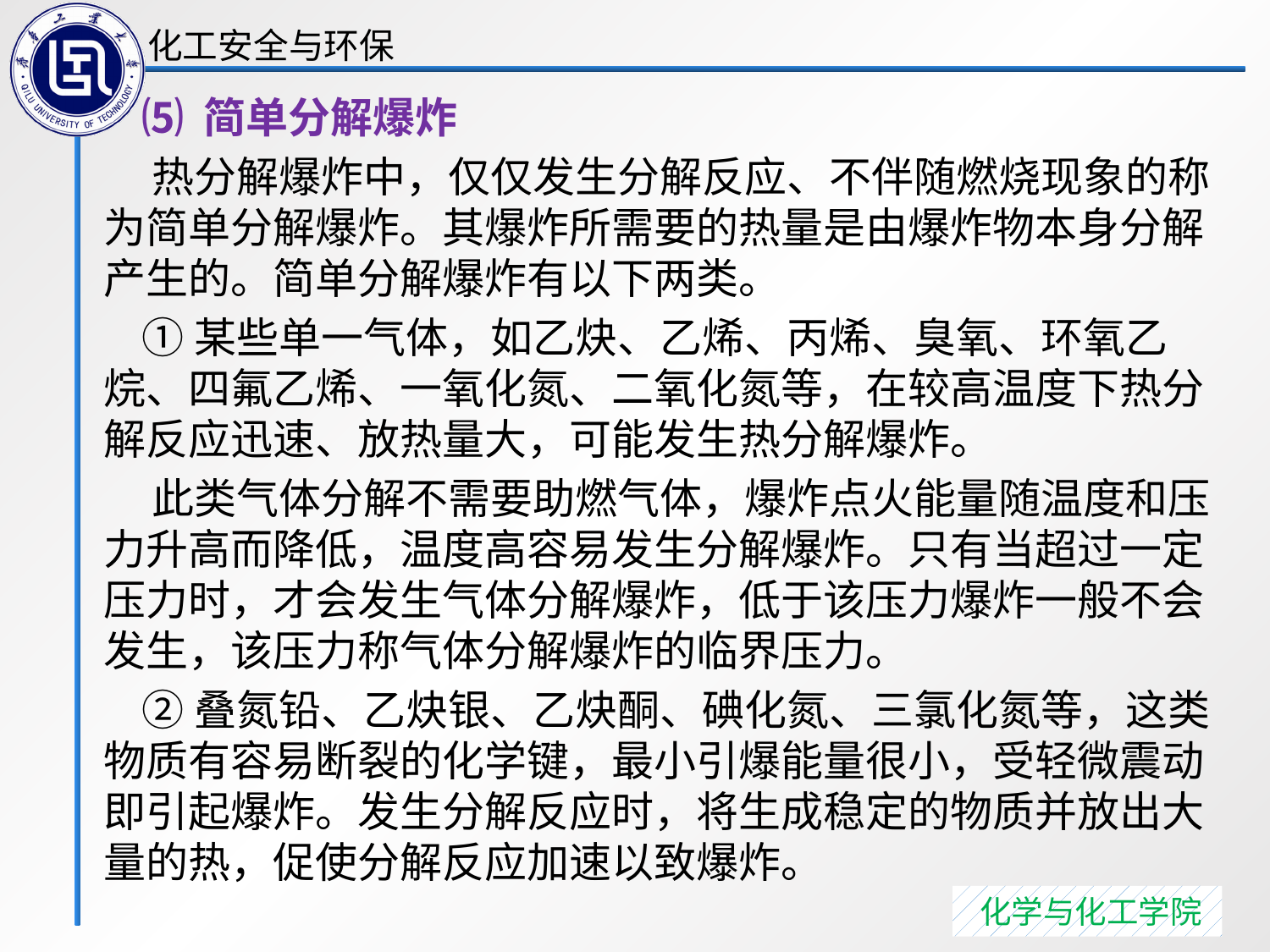

⑸ 简单分解爆炸
    热分解爆炸中，仅仅发生分解反应、不伴随燃烧现象的称为简单分解爆炸。其爆炸所需要的热量是由爆炸物本身分解产生的。简单分解爆炸有以下两类。
    ①某些单一气体，如乙炔、乙烯、丙烯、臭氧、环氧乙烷、四氟乙烯、一氧化氮、二氧化氮等，在较高温度下热分解反应迅速、放热量大，可能发生热分解爆炸。
    此类气体分解不需要助燃气体，爆炸点火能量随温度和压力升高而降低，温度高容易发生分解爆炸。只有当超过一定压力时，才会发生气体分解爆炸，低于该压力爆炸一般不会发生，该压力称气体分解爆炸的临界压力。
    ②叠氮铅、乙炔银、乙炔酮、碘化氮、三氯化氮等，这类物质有容易断裂的化学键，最小引爆能量很小，受轻微震动即引起爆炸。发生分解反应时，将生成稳定的物质并放出大量的热，促使分解反应加速以致爆炸。